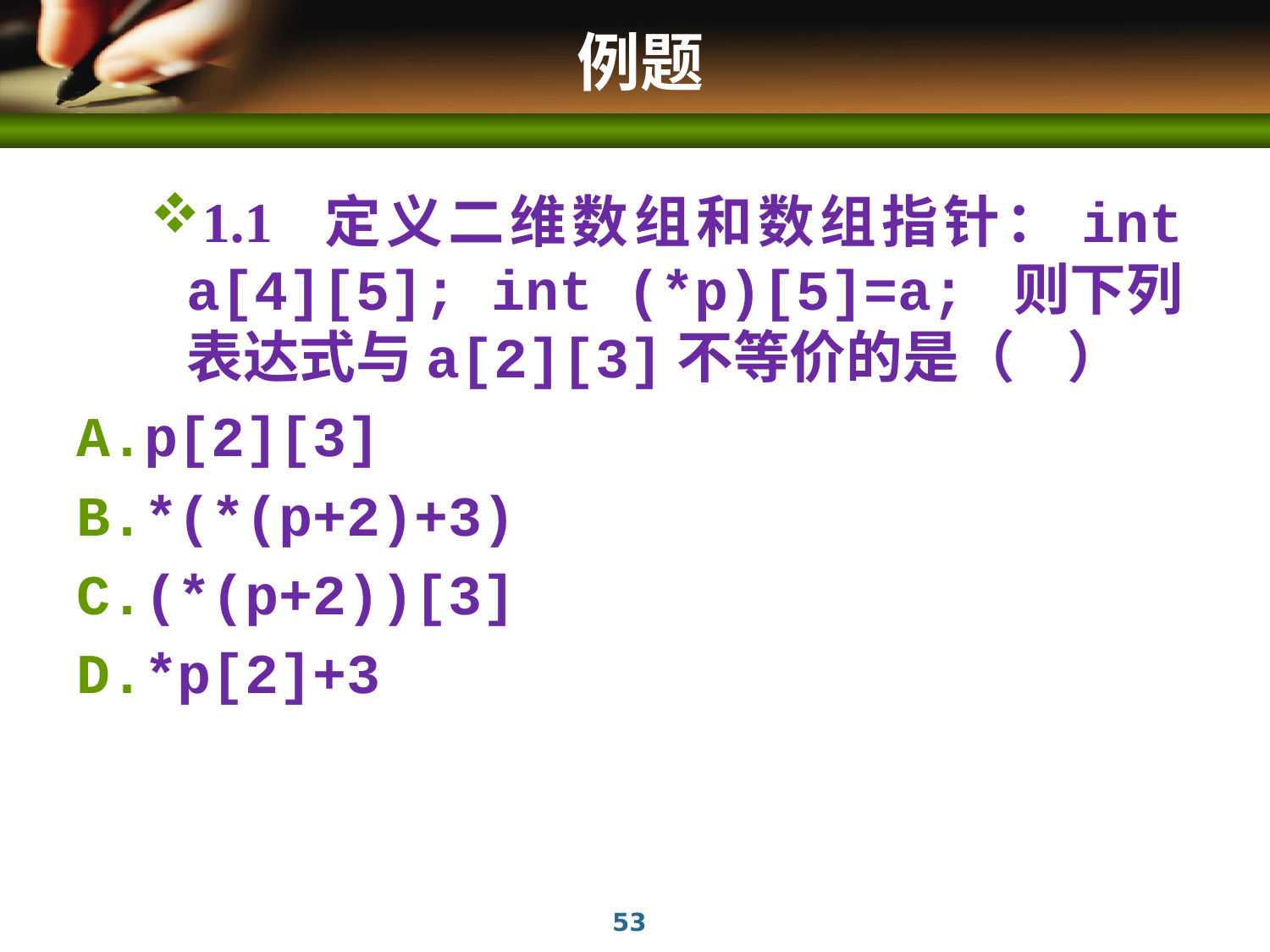

# 例题
1.1 	定义二维数组和数组指针：int a[4][5]; int (*p)[5]=a; 则下列表达式与a[2][3]不等价的是（    ）
p[2][3]
*(*(p+2)+3)
(*(p+2))[3]
*p[2]+3
53